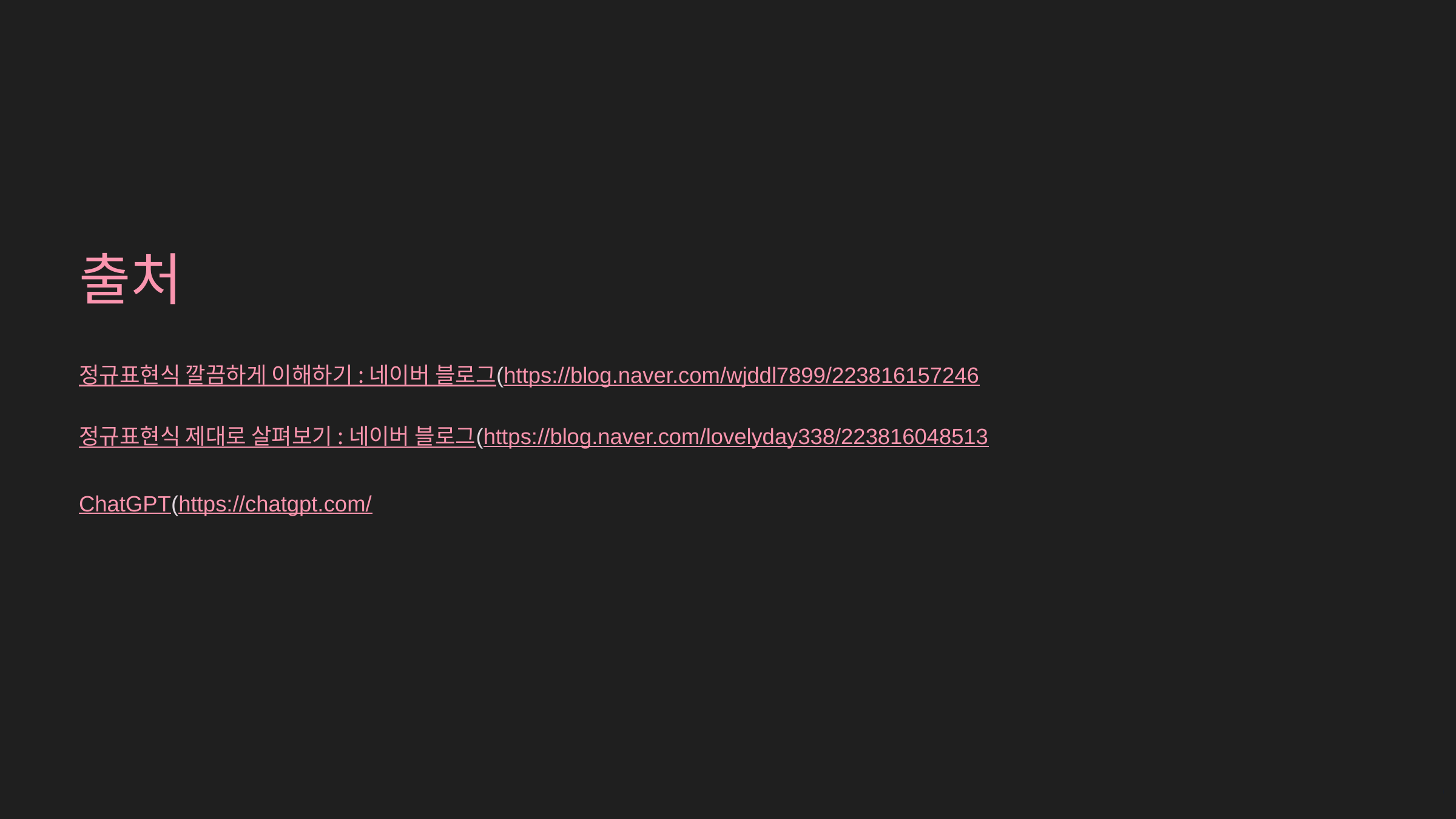

출처
정규표현식 깔끔하게 이해하기 : 네이버 블로그(https://blog.naver.com/wjddl7899/223816157246
정규표현식 제대로 살펴보기 : 네이버 블로그(https://blog.naver.com/lovelyday338/223816048513
ChatGPT(https://chatgpt.com/